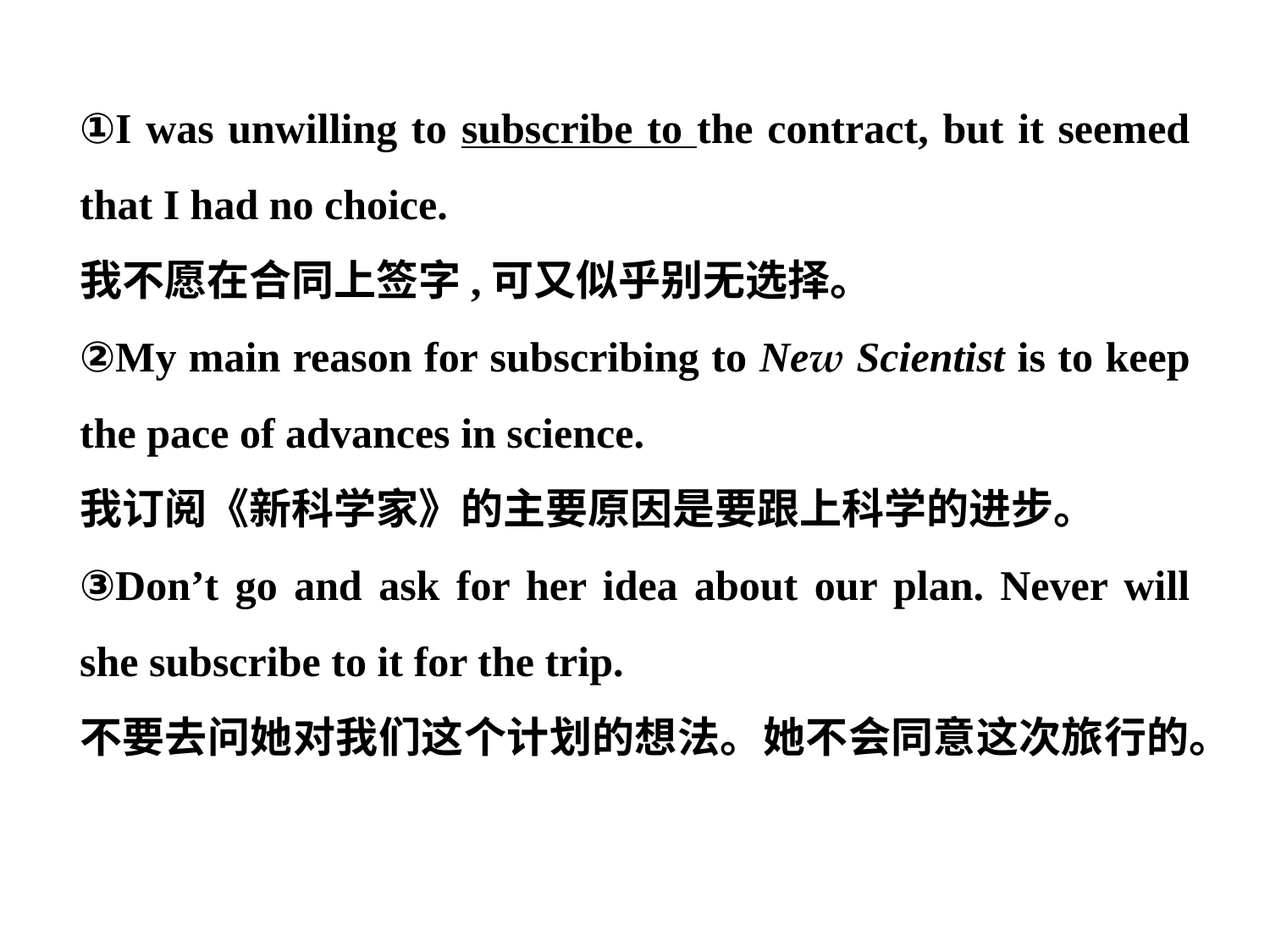

①I was unwilling to subscribe to the contract, but it seemed that I had no choice.
我不愿在合同上签字,可又似乎别无选择。
②My main reason for subscribing to New Scientist is to keep the pace of advances in science.
我订阅《新科学家》的主要原因是要跟上科学的进步。
③Don’t go and ask for her idea about our plan. Never will she subscribe to it for the trip.
不要去问她对我们这个计划的想法。她不会同意这次旅行的。